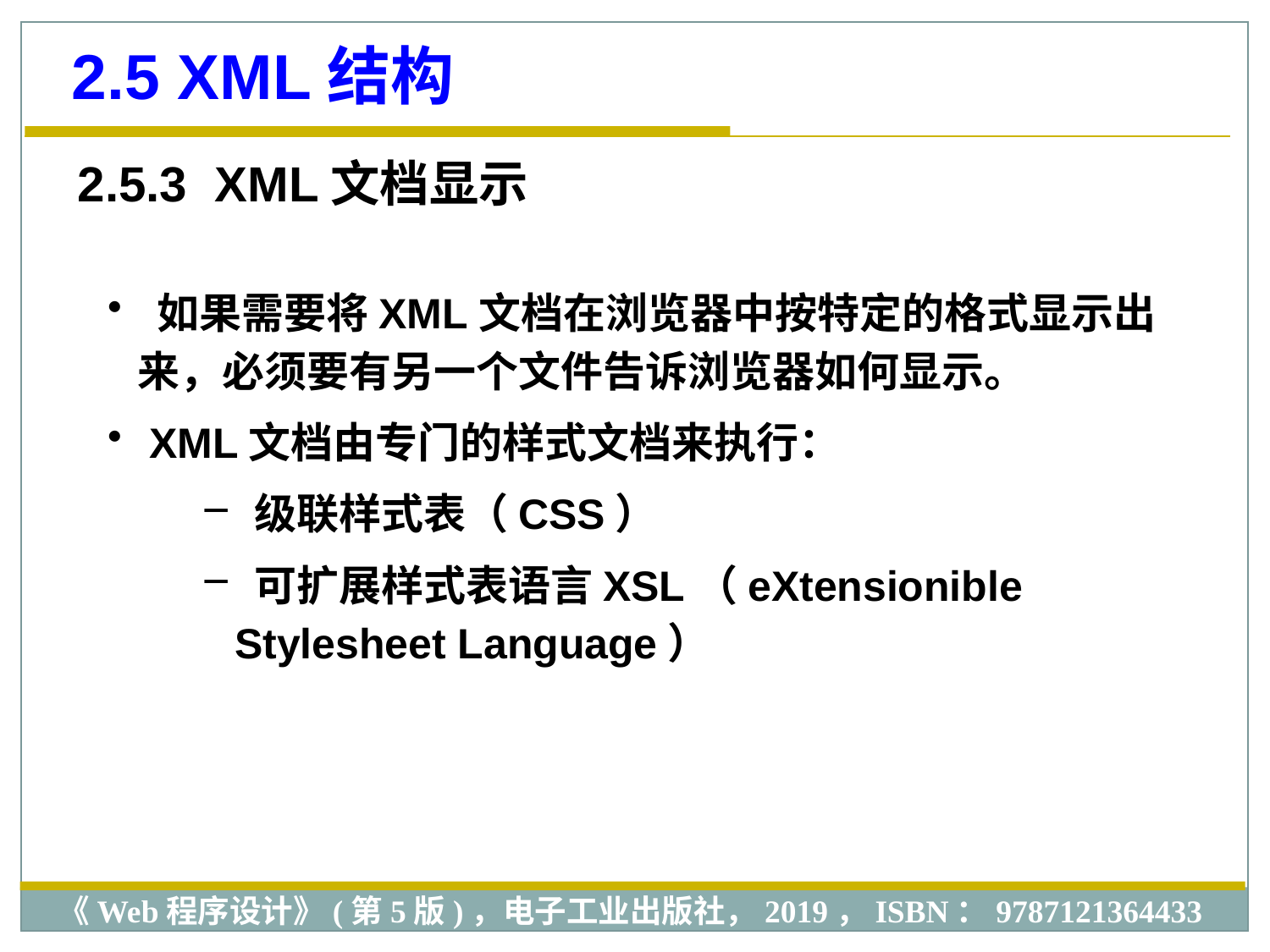

2.5 XML结构
2.5.3  XML文档显示
 如果需要将XML文档在浏览器中按特定的格式显示出来，必须要有另一个文件告诉浏览器如何显示。
 XML文档由专门的样式文档来执行：
 级联样式表（CSS）
 可扩展样式表语言XSL（eXtensionible Stylesheet Language）